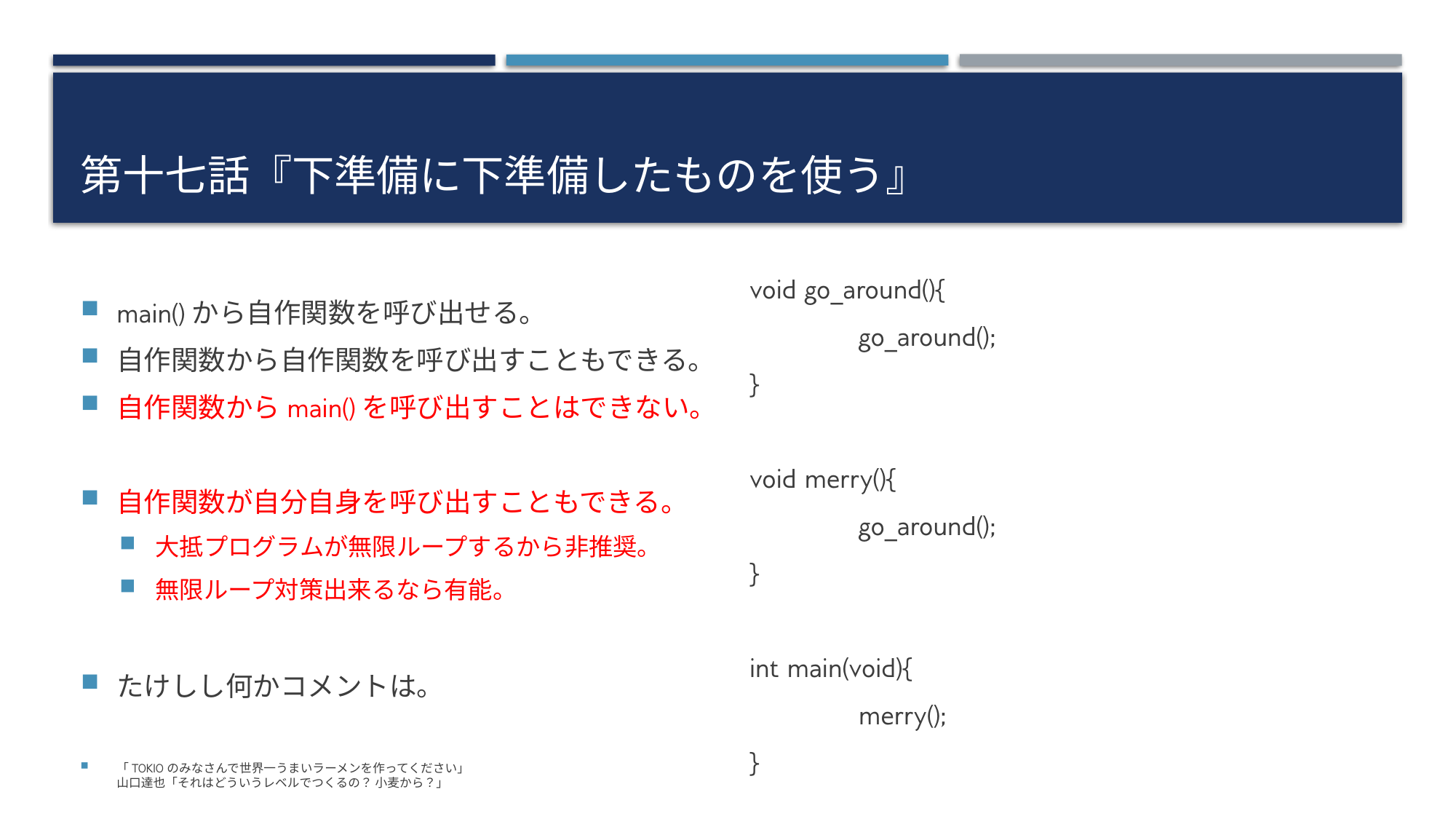

# 第十七話『下準備に下準備したものを使う』
main()から自作関数を呼び出せる。
自作関数から自作関数を呼び出すこともできる。
自作関数からmain()を呼び出すことはできない。

自作関数が自分自身を呼び出すこともできる。
大抵プログラムが無限ループするから非推奨。
無限ループ対策出来るなら有能。

たけしし何かコメントは。

「TOKIOのみなさんで世界一うまいラーメンを作ってください」
山口達也「それはどういうレベルでつくるの？ 小麦から？」
void go_around(){
	go_around();
}

void merry(){
	go_around();
}

int main(void){
	merry();
}